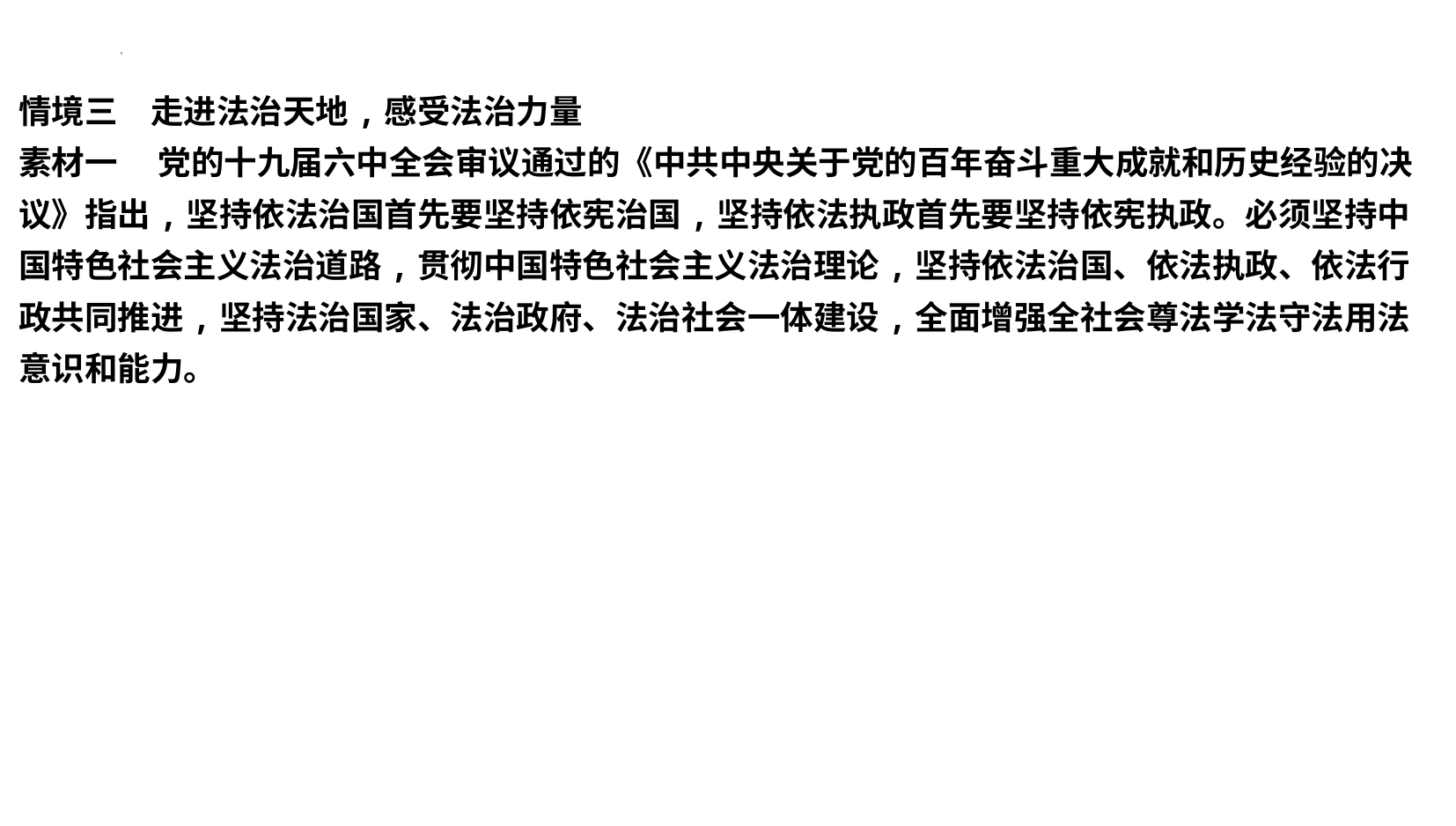

情境三　走进法治天地,感受法治力量
素材一　 党的十九届六中全会审议通过的《中共中央关于党的百年奋斗重大成就和历史经验的决议》指出,坚持依法治国首先要坚持依宪治国,坚持依法执政首先要坚持依宪执政。必须坚持中国特色社会主义法治道路,贯彻中国特色社会主义法治理论,坚持依法治国、依法执政、依法行政共同推进,坚持法治国家、法治政府、法治社会一体建设,全面增强全社会尊法学法守法用法意识和能力。